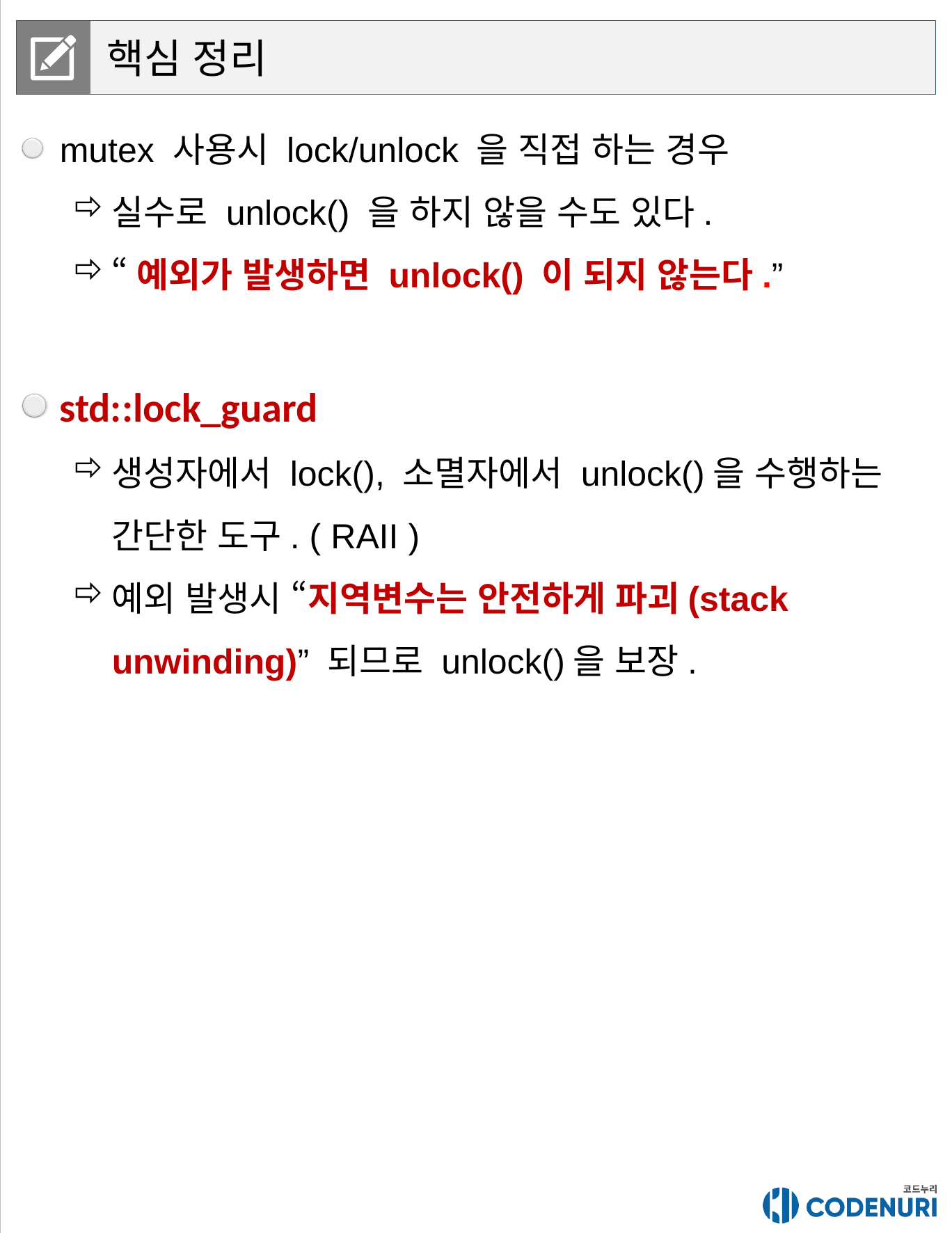

핵심 정리

mutex 사용시 lock/unlock 을 직접 하는 경우
실수로 unlock() 을 하지 않을 수도 있다.
“예외가 발생하면 unlock() 이 되지 않는다.”

std::lock_guard
생성자에서 lock(), 소멸자에서 unlock()을 수행하는 간단한 도구. ( RAII )
예외 발생시 “지역변수는 안전하게 파괴(stack unwinding)” 되므로 unlock()을 보장.